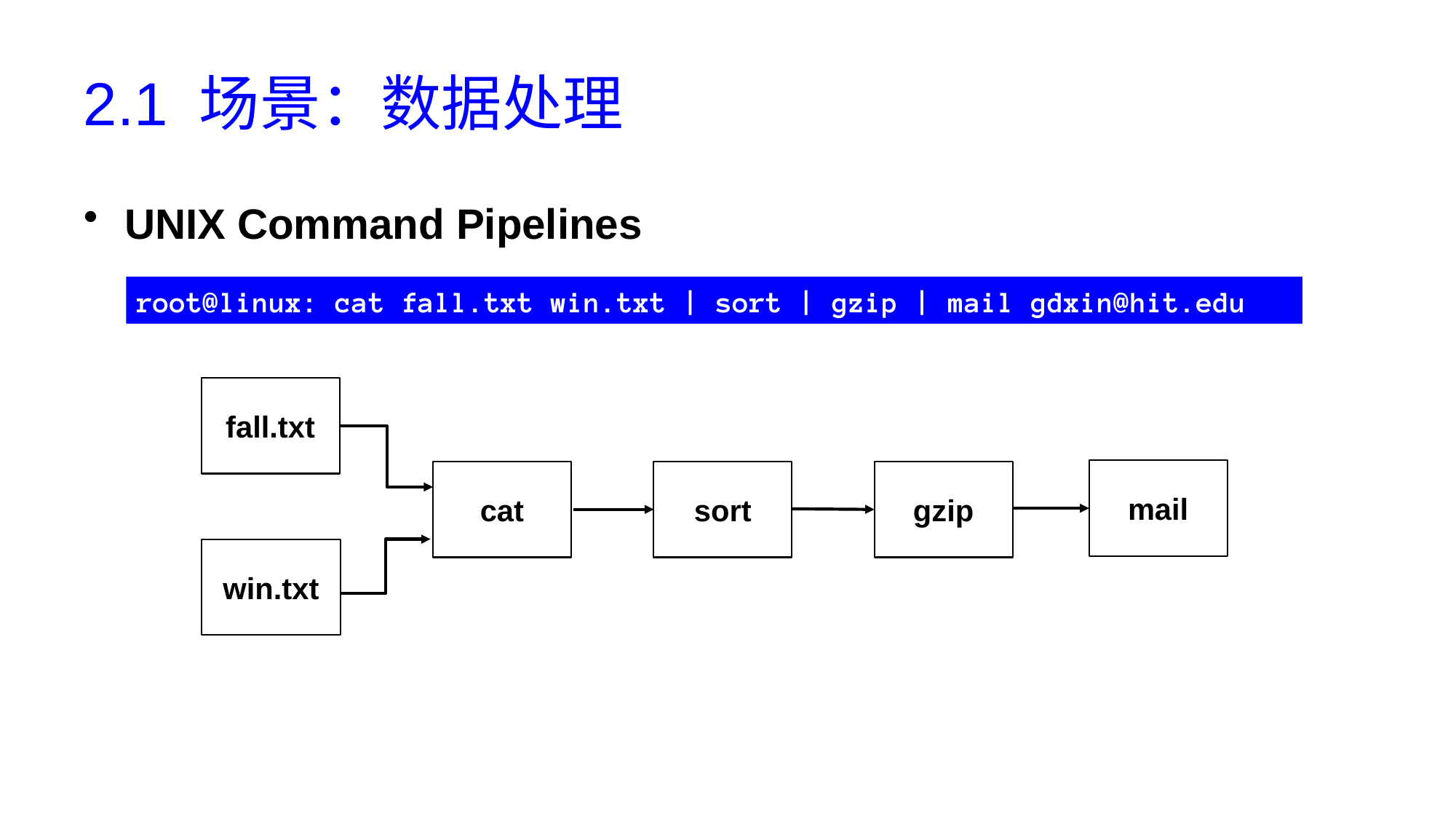

# 2.1 场景：数据处理
UNIX Command Pipelines
root@linux: cat fall.txt win.txt | sort | gzip | mail gdxin@hit.edu
fall.txt
mail
cat
sort
gzip
win.txt
17